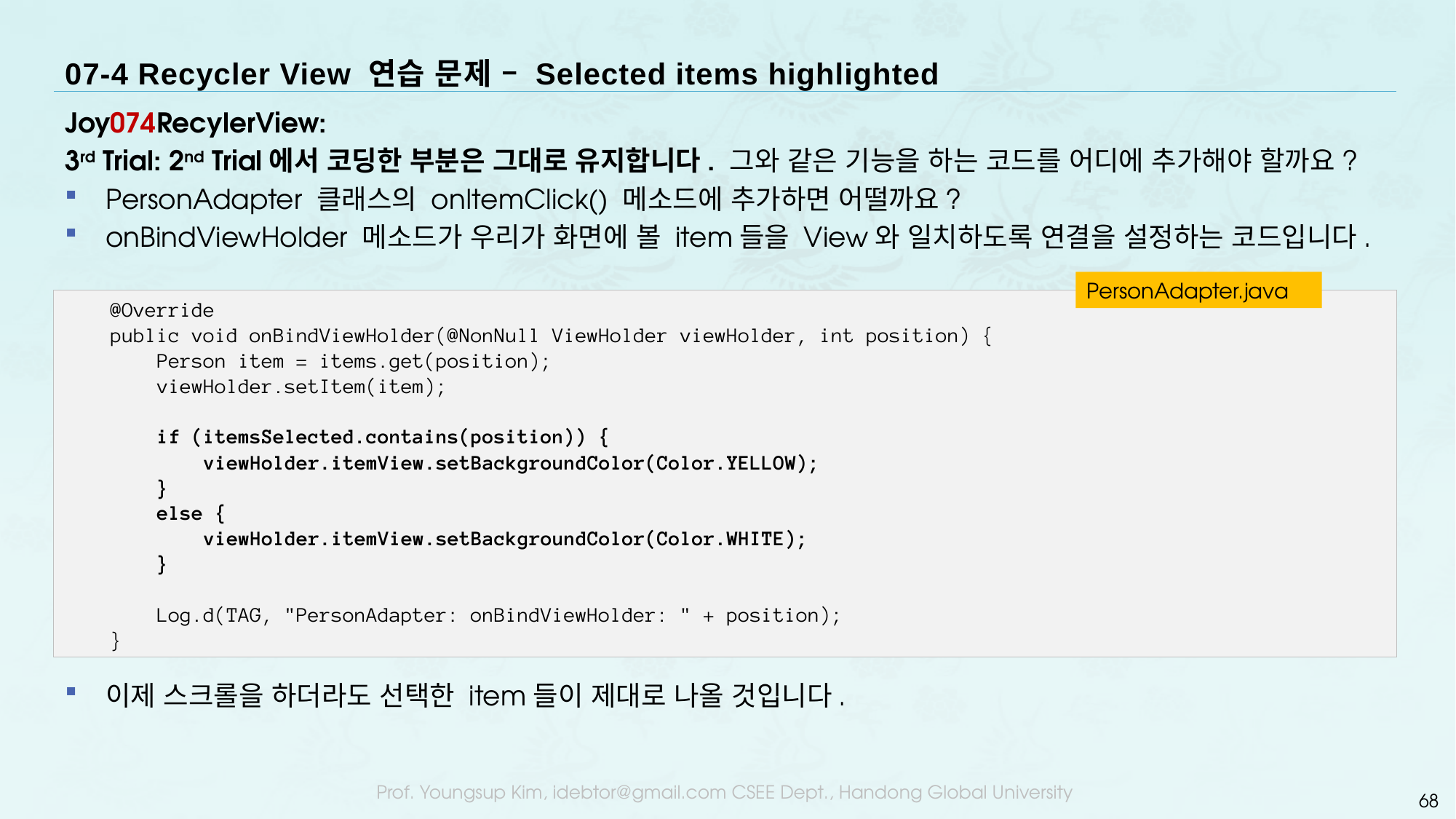

# 07-4 Recycler View 연습 문제 – Selected items highlighted
Joy074RecylerView:
3rd Trial: 2nd Trial에서 코딩한 부분은 그대로 유지합니다. 그와 같은 기능을 하는 코드를 어디에 추가해야 할까요?
PersonAdapter 클래스의 onItemClick() 메소드에 추가하면 어떨까요?
onBindViewHolder 메소드가 우리가 화면에 볼 item들을 View와 일치하도록 연결을 설정하는 코드입니다.

이제 스크롤을 하더라도 선택한 item들이 제대로 나올 것입니다.

PersonAdapter.java
    @Override
    public void onBindViewHolder(@NonNull ViewHolder viewHolder, int position) {
        Person item = items.get(position);
        viewHolder.setItem(item);

        if (itemsSelected.contains(position)) {
            viewHolder.itemView.setBackgroundColor(Color.YELLOW);
        }
        else {
            viewHolder.itemView.setBackgroundColor(Color.WHITE);
        }

        Log.d(TAG, "PersonAdapter: onBindViewHolder: " + position);
    }
68